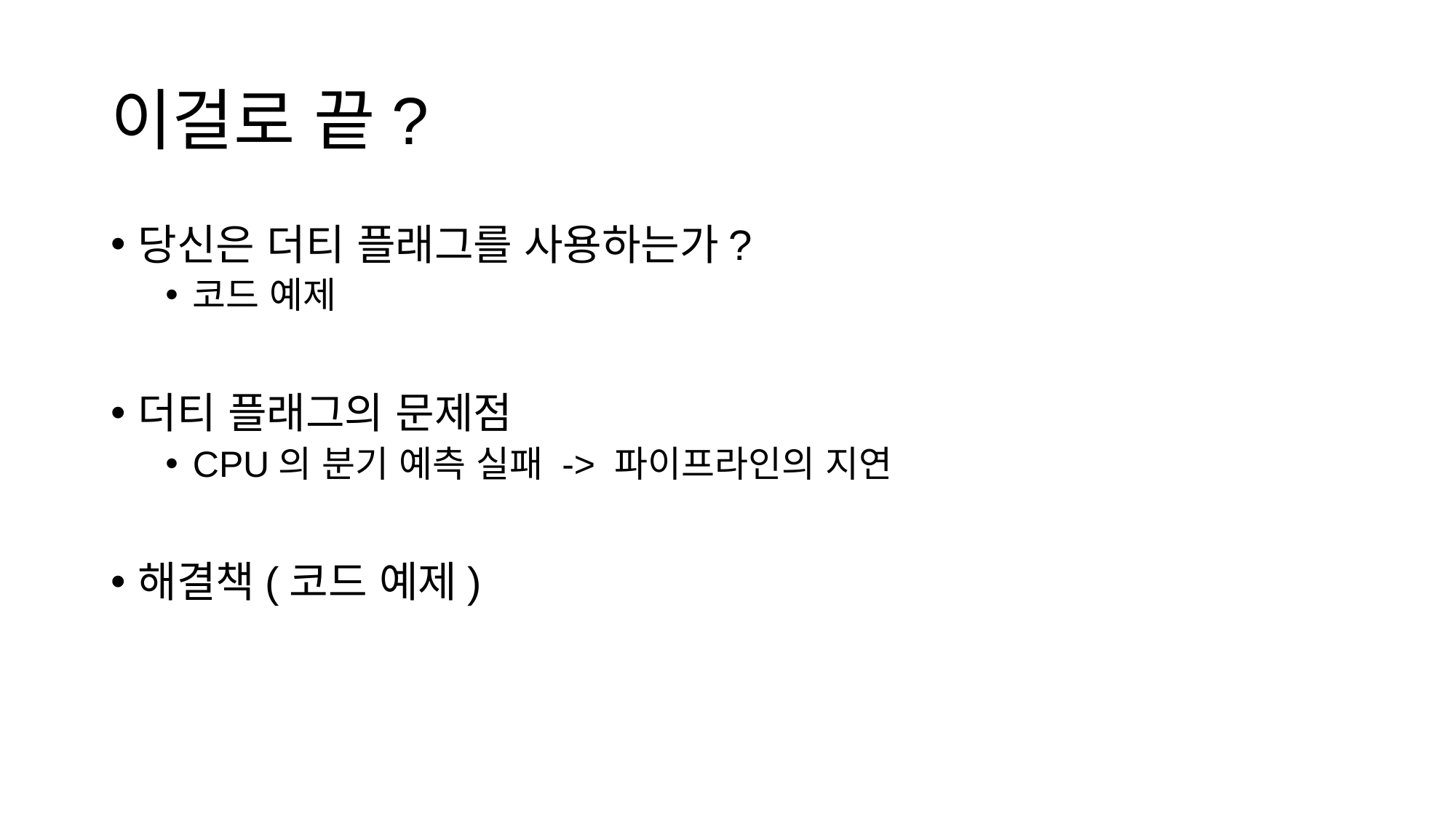

# 이걸로 끝?
당신은 더티 플래그를 사용하는가?
코드 예제

더티 플래그의 문제점
CPU의 분기 예측 실패 -> 파이프라인의 지연

해결책(코드 예제)